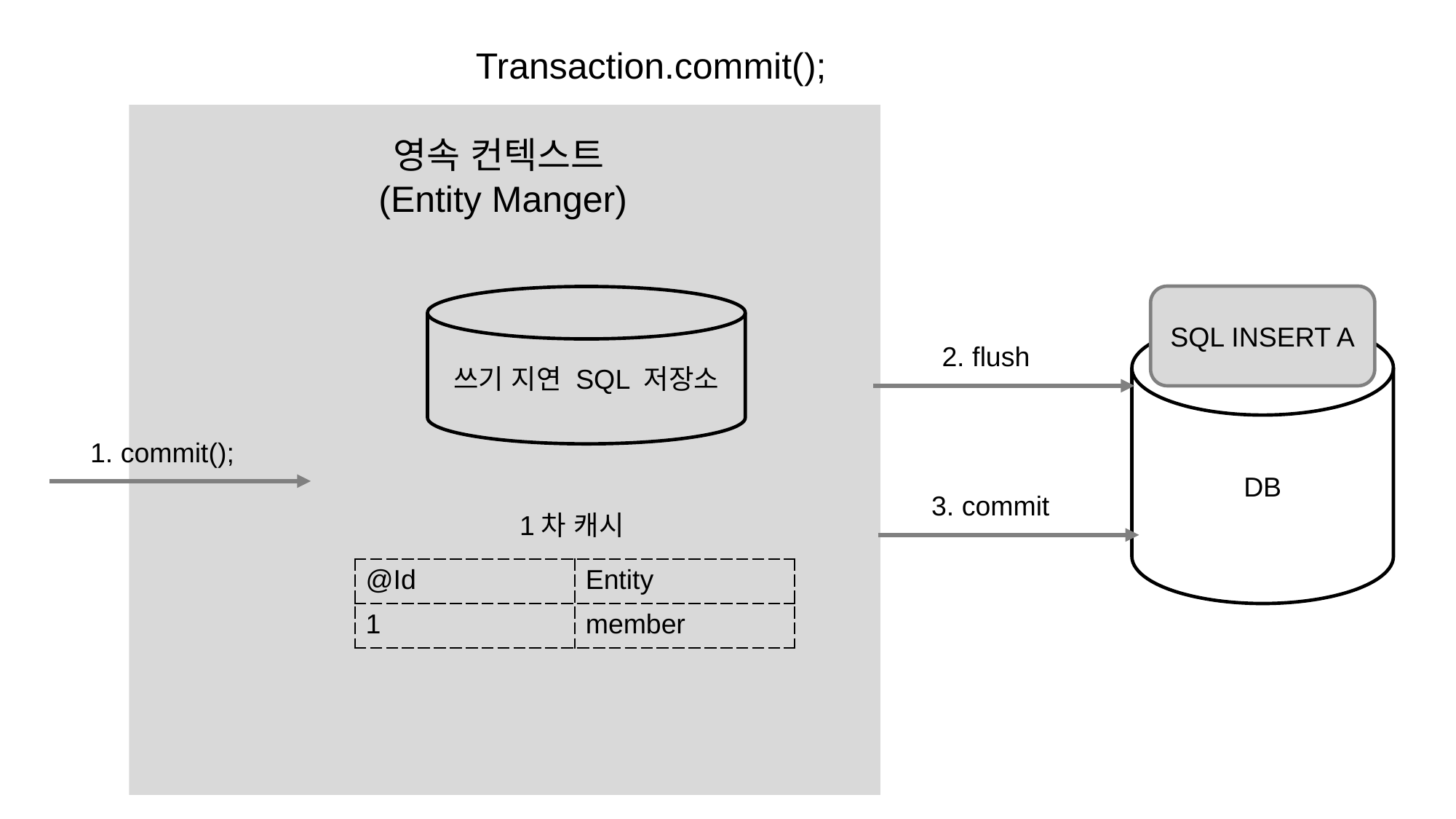

Transaction.commit();

영속 컨텍스트(Entity Manger)
SQL INSERT A
쓰기 지연 SQL 저장소
DB
2. flush
1. commit();
3. commit
1차 캐시
| @Id | Entity |
| --- | --- |
| 1 | member |